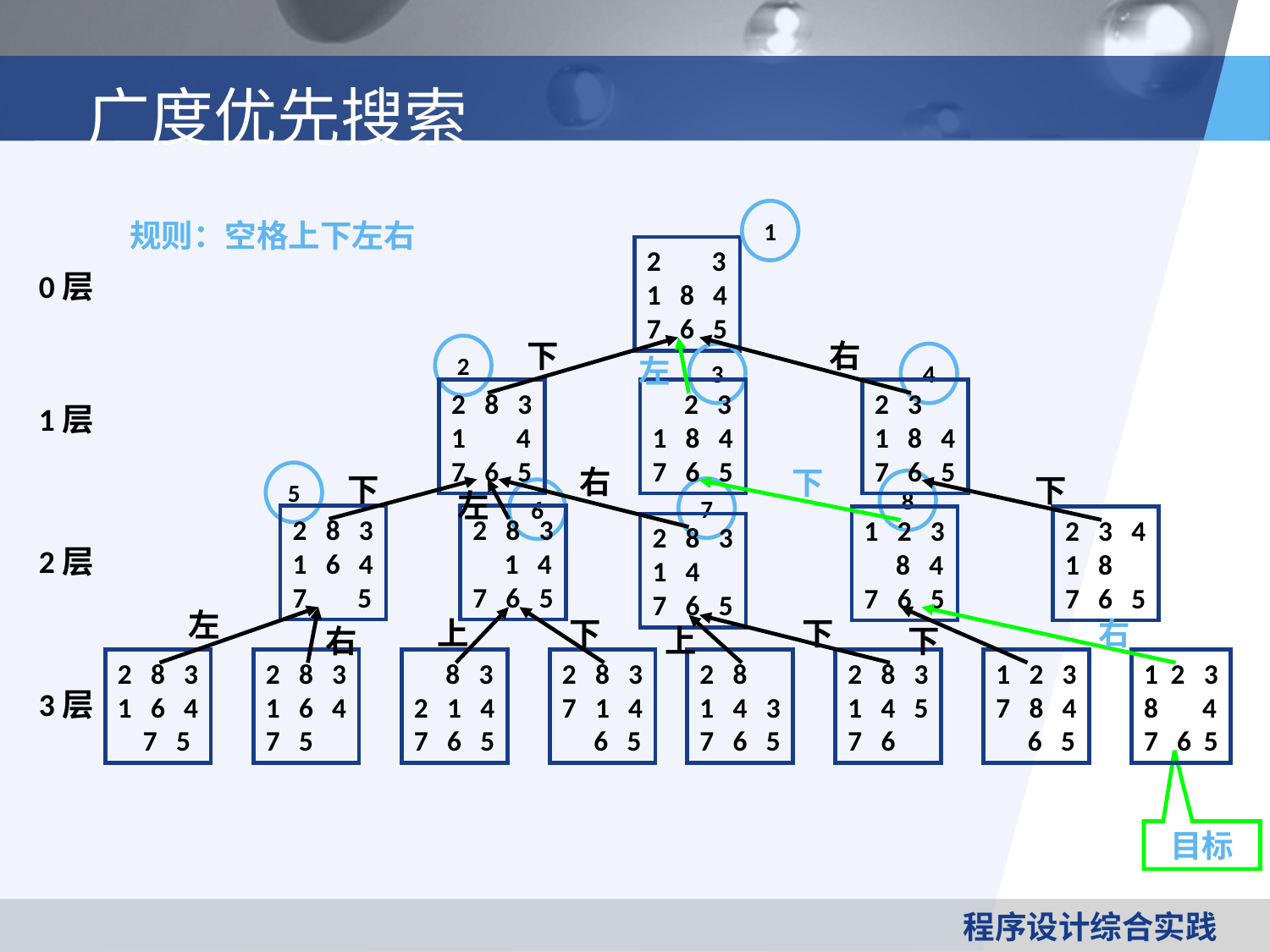

# 广度优先搜索

1
规则：空格上下左右
2        3
1   8   4
7   6   5
0层
下
右

2   8   3
1        4
7   6   5
     2   3
1   8   4
7   6   5
2   3
1   8   4
7   6   5
左
2
3
4
1层
右
下

2   8   3
1   6   4
7        5
2   8   3
     1   4
7   6   5
2   8   3
1   4
7   6   5
左
下

1   2   3
     8   4
7   6   5
下

2   3   4
1   8
7   6   5
5
8
7
6
2层
左

2   8   3
1   6   4
    7   5
2   8   3
1   6   4
7   5
右

     8   3
2   1   4
7   6   5
2   8   3
7   1   4
     6   5
上
下
下
上

2   8
1   4   3
7   6   5
2   8   3
1   4   5
7   6

1   2   3
7   8   4
     6   5
1  2   3
8       4
7   6  5
右
下
3层
目标